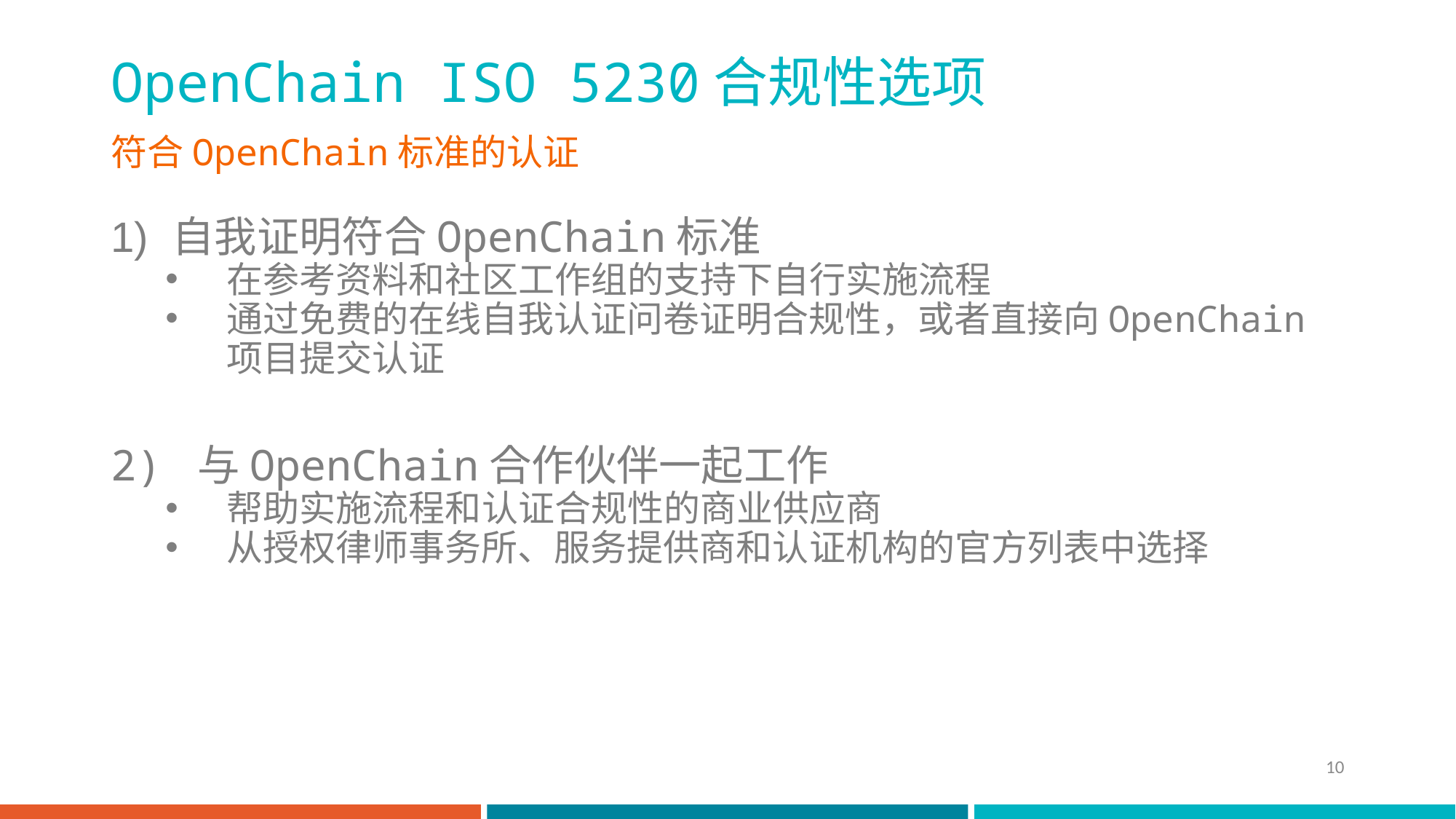

# OpenChain ISO 5230合规性选项
符合OpenChain标准的认证
自我证明符合OpenChain标准
在参考资料和社区工作组的支持下自行实施流程
通过免费的在线自我认证问卷证明合规性，或者直接向OpenChain项目提交认证

2) 与OpenChain合作伙伴一起工作
帮助实施流程和认证合规性的商业供应商
从授权律师事务所、服务提供商和认证机构的官方列表中选择
10